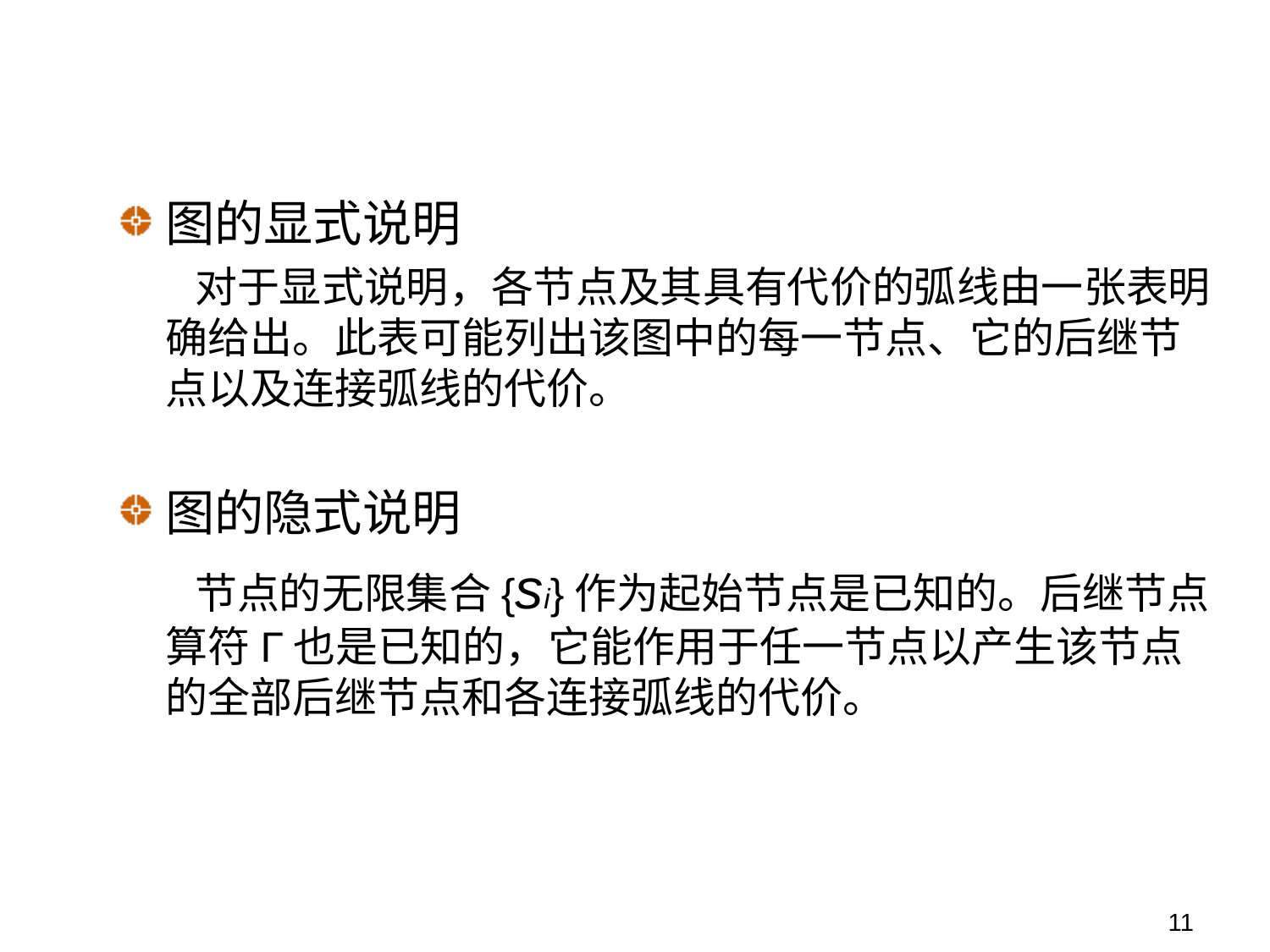

图的显式说明
       对于显式说明，各节点及其具有代价的弧线由一张表明确给出。此表可能列出该图中的每一节点、它的后继节点以及连接弧线的代价。

图的隐式说明
       节点的无限集合{si}作为起始节点是已知的。后继节点算符Γ也是已知的，它能作用于任一节点以产生该节点的全部后继节点和各连接弧线的代价。

11